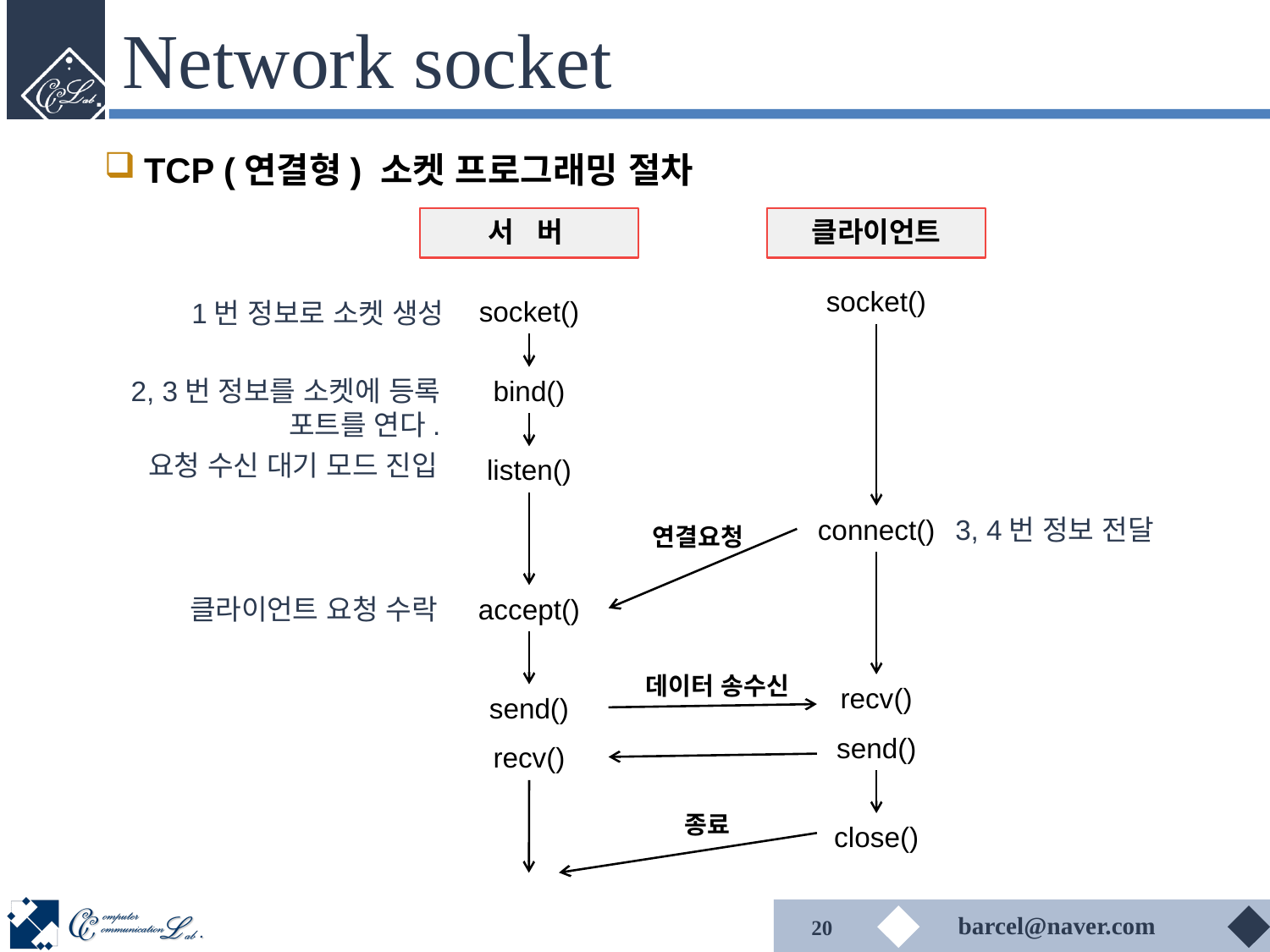

# Network socket
TCP (연결형) 소켓 프로그래밍 절차
  서   버
클라이언트
socket()
socket()
1번 정보로 소켓 생성
bind()
2, 3번 정보를 소켓에 등록
포트를 연다.
요청 수신 대기 모드 진입
listen()
connect()
3, 4번 정보 전달
연결요청
클라이언트 요청 수락
accept()
데이터 송수신
recv()
send()
send()
recv()
종료
close()